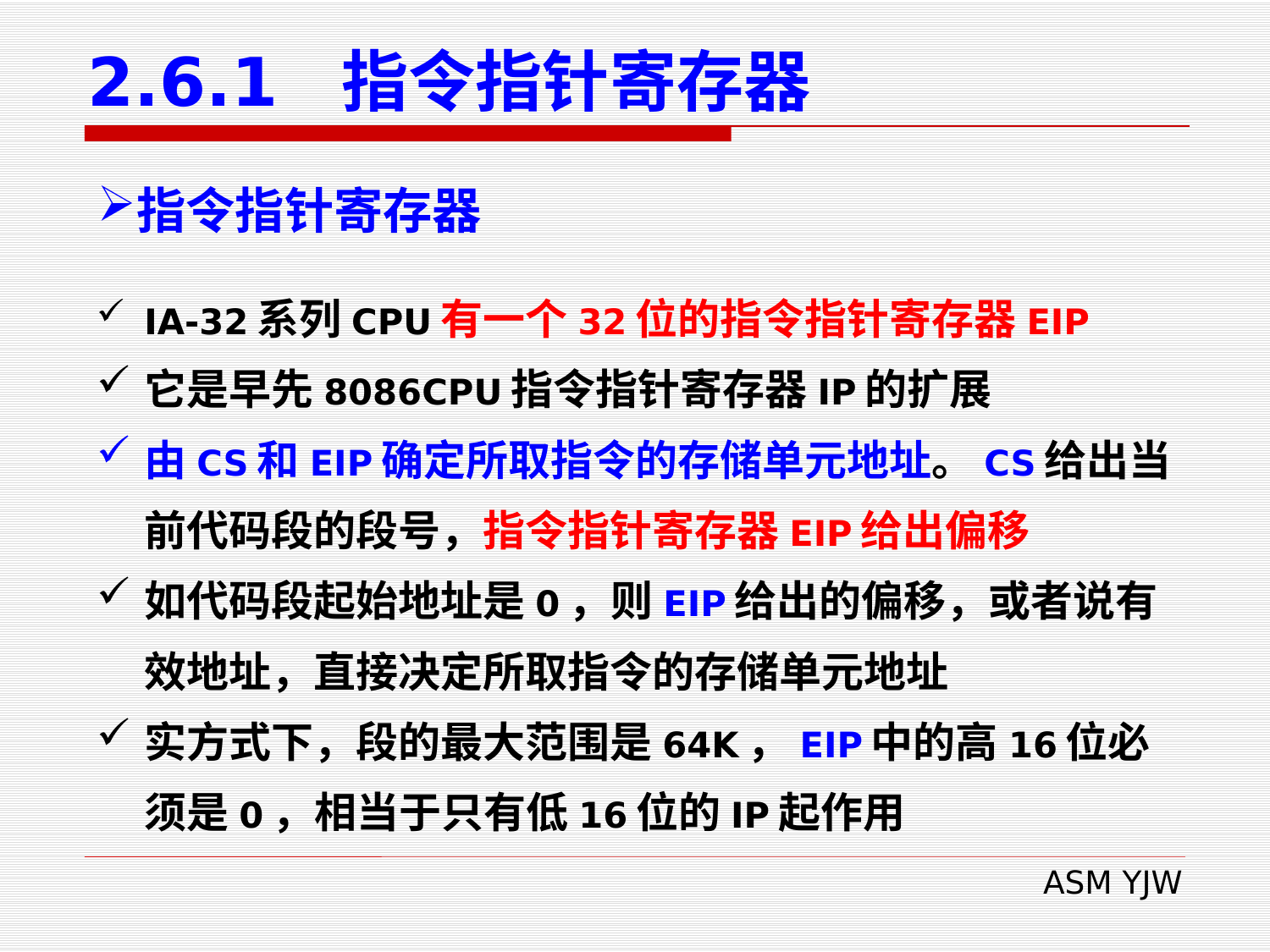

# 2.6.1  指令指针寄存器
指令指针寄存器
IA-32系列CPU有一个32位的指令指针寄存器EIP
它是早先8086CPU指令指针寄存器IP的扩展
由CS和EIP确定所取指令的存储单元地址。CS给出当前代码段的段号，指令指针寄存器EIP给出偏移
如代码段起始地址是0，则EIP给出的偏移，或者说有效地址，直接决定所取指令的存储单元地址
实方式下，段的最大范围是64K，EIP中的高16位必须是0，相当于只有低16位的IP起作用